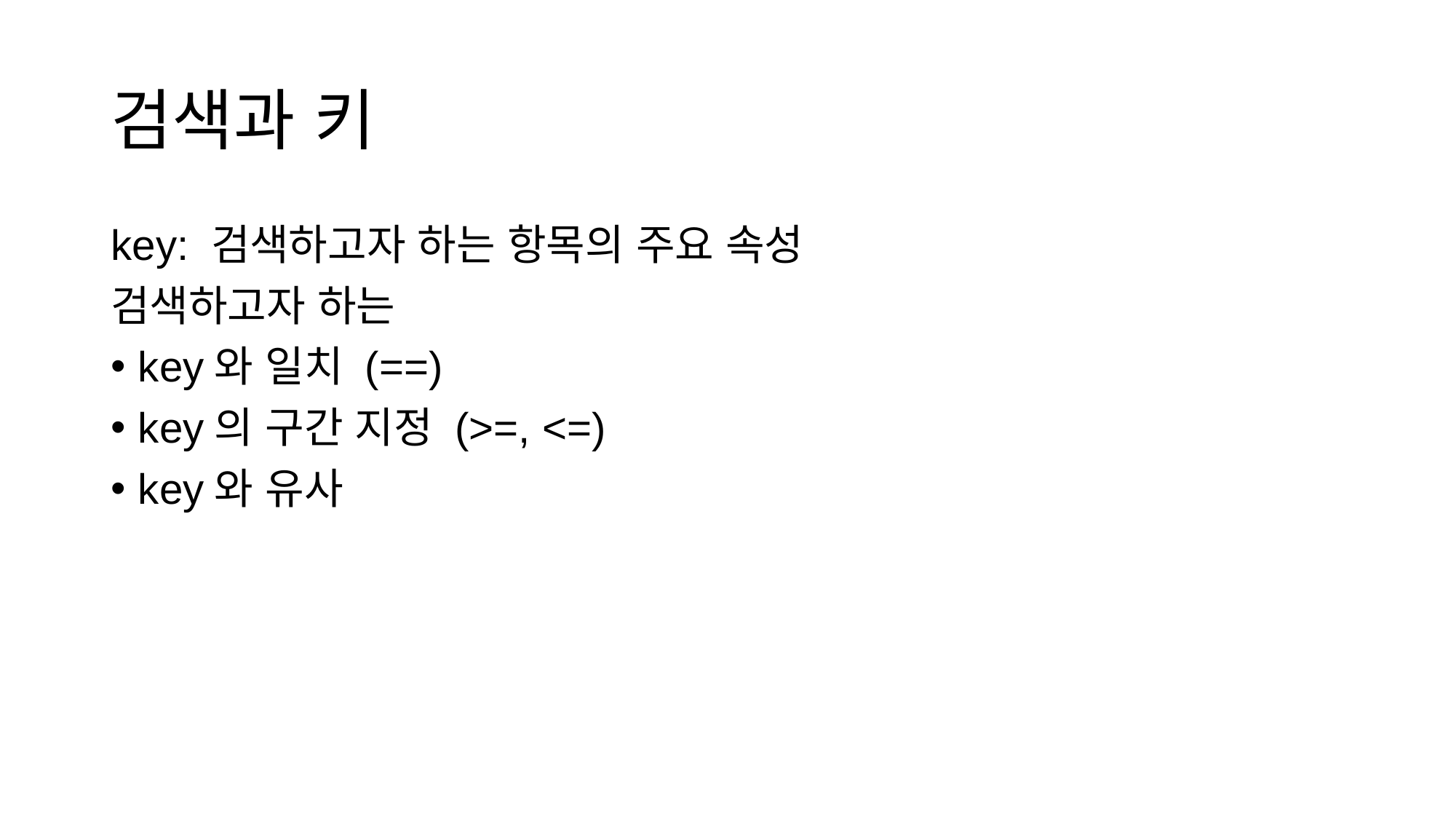

# 검색과 키
key: 검색하고자 하는 항목의 주요 속성
검색하고자 하는
key와 일치 (==)
key의 구간 지정 (>=, <=)
key와 유사